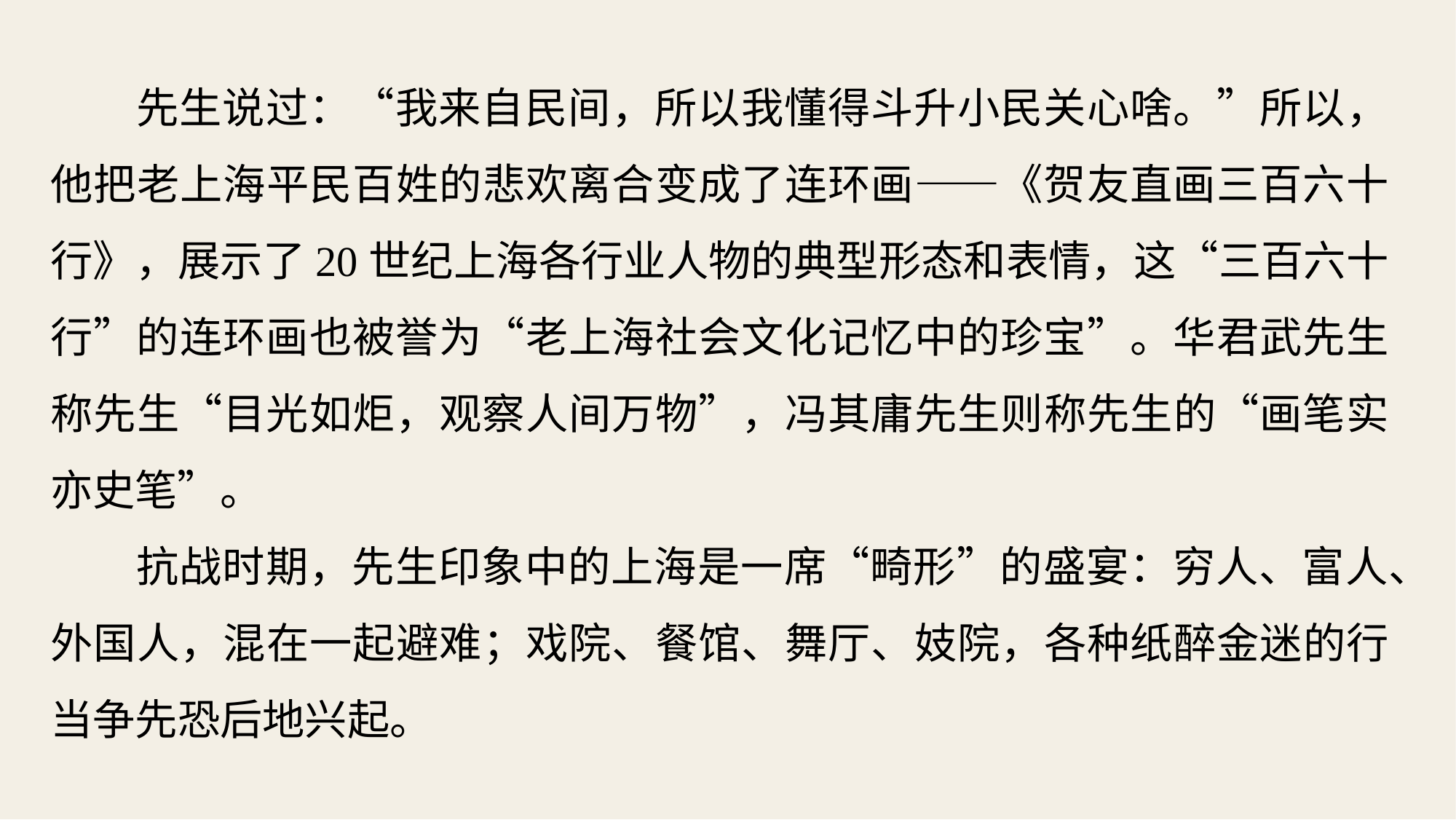

先生说过：“我来自民间，所以我懂得斗升小民关心啥。”所以，他把老上海平民百姓的悲欢离合变成了连环画——《贺友直画三百六十行》，展示了20世纪上海各行业人物的典型形态和表情，这“三百六十行”的连环画也被誉为“老上海社会文化记忆中的珍宝”。华君武先生称先生“目光如炬，观察人间万物”，冯其庸先生则称先生的“画笔实亦史笔”。
抗战时期，先生印象中的上海是一席“畸形”的盛宴：穷人、富人、外国人，混在一起避难；戏院、餐馆、舞厅、妓院，各种纸醉金迷的行当争先恐后地兴起。